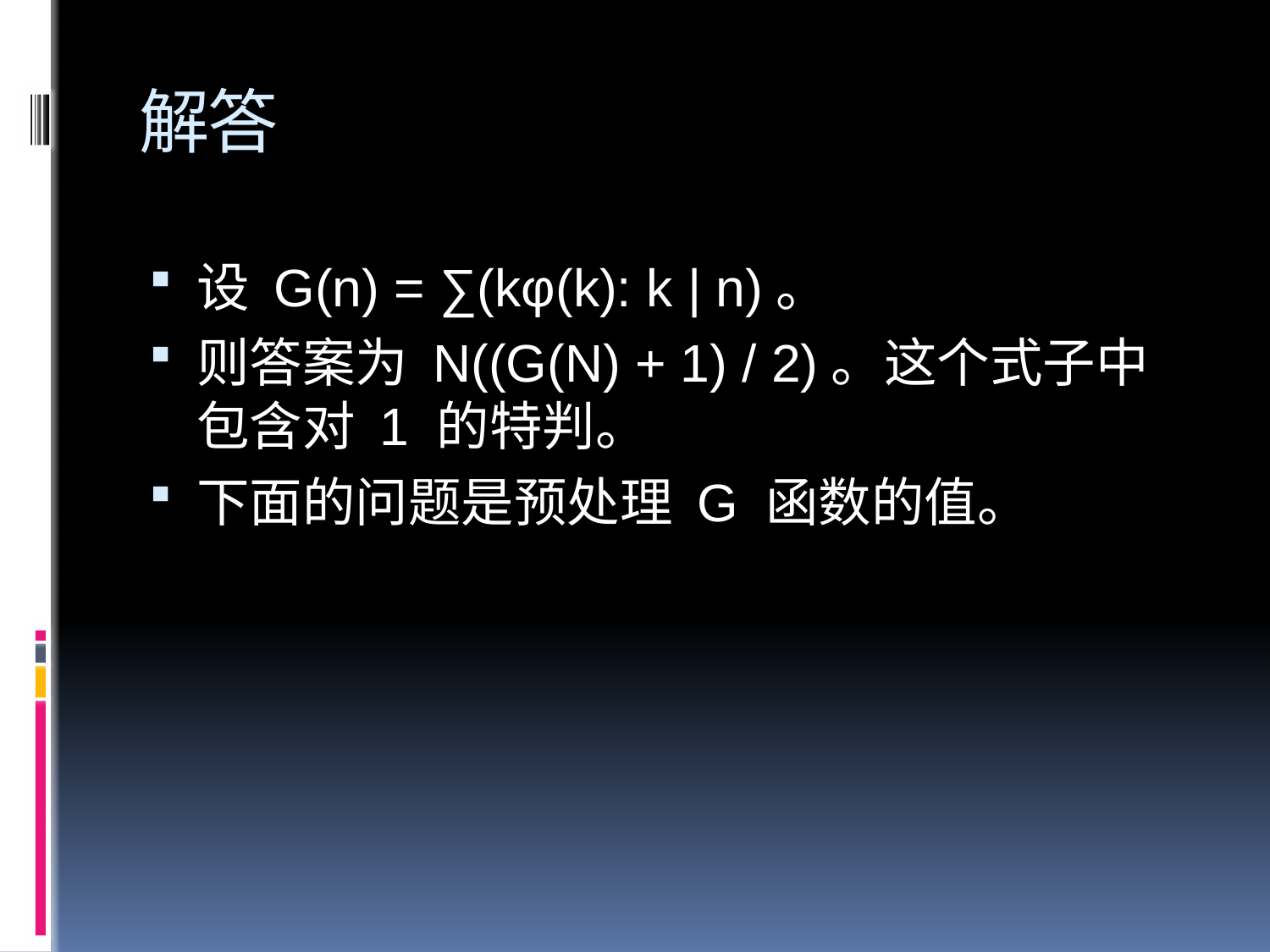

# 解答
设 G(n) = ∑(kφ(k): k | n)。
则答案为 N((G(N) + 1) / 2)。这个式子中包含对 1 的特判。
下面的问题是预处理 G 函数的值。